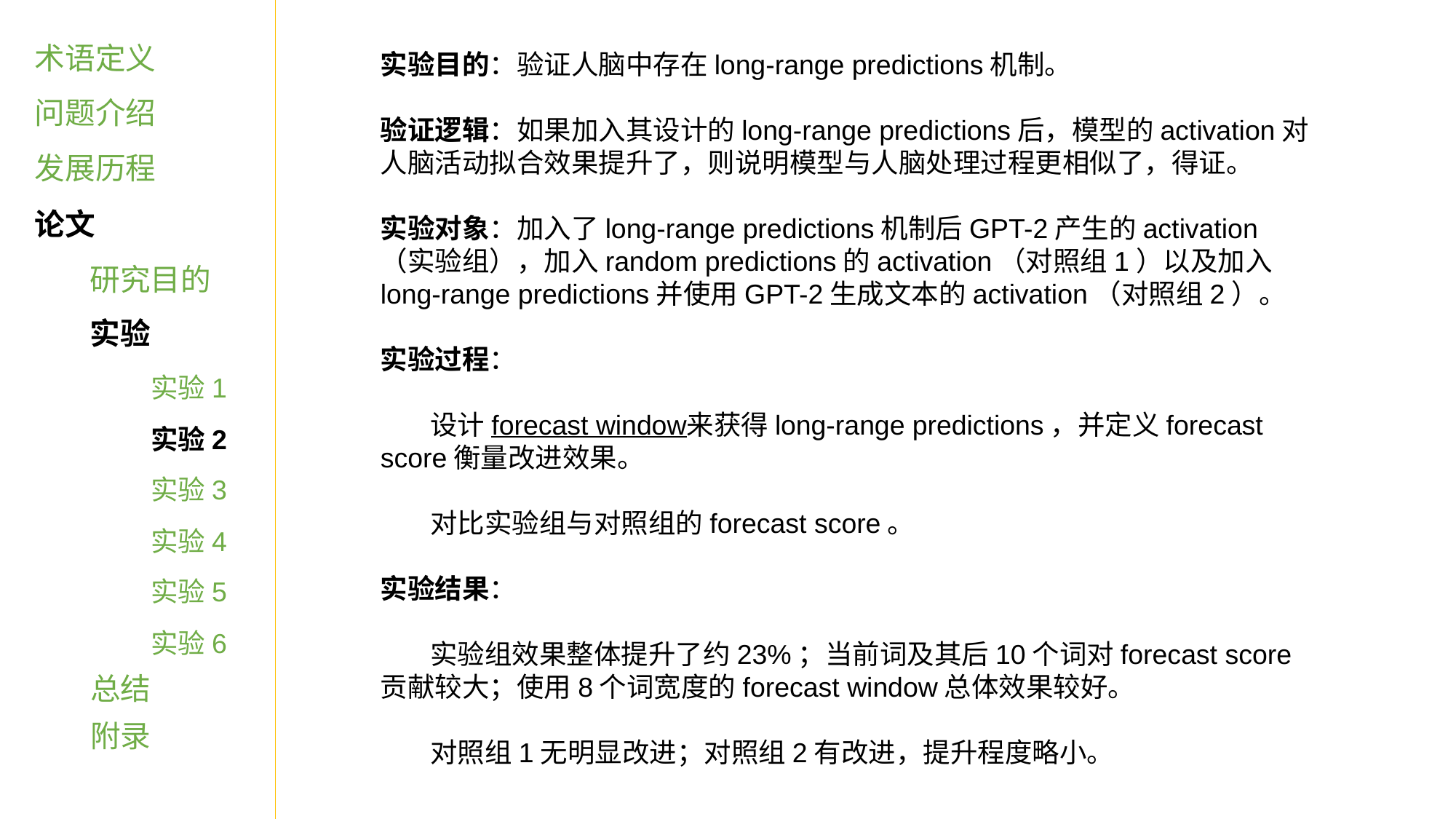

术语定义
实验目的：验证人脑中存在long-range predictions机制。

验证逻辑：如果加入其设计的long-range predictions后，模型的activation对人脑活动拟合效果提升了，则说明模型与人脑处理过程更相似了，得证。

实验对象：加入了long-range predictions机制后GPT-2产生的activation（实验组），加入random predictions的activation（对照组1）以及加入long-range predictions并使用GPT-2生成文本的activation（对照组2）。

实验过程：

       设计forecast window来获得long-range predictions，并定义forecast score衡量改进效果。

       对比实验组与对照组的forecast score。

实验结果：

       实验组效果整体提升了约23%；当前词及其后10个词对forecast score贡献较大；使用8个词宽度的forecast window总体效果较好。

       对照组1无明显改进；对照组2有改进，提升程度略小。
问题介绍
发展历程
论文
研究目的
实验
实验1
实验2
实验3
实验4
实验5
实验6
总结
附录